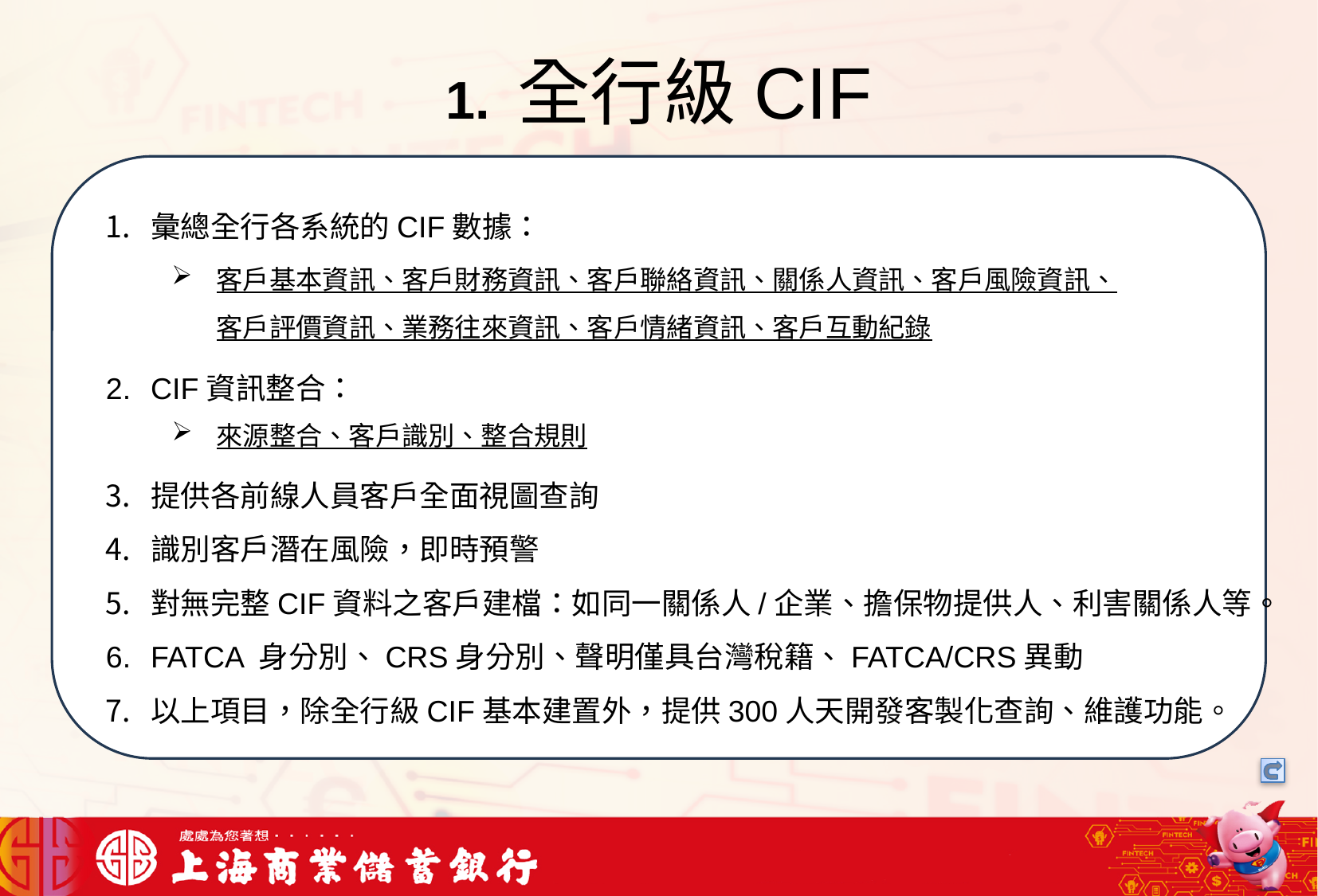

# 1. 全行級CIF
我們可以將信用卡相關資料存在一個檔案中，將這些檔案中的文字進行詞向量的轉換，把文字轉成數字向量存在向量資料庫中，透過檢索器在向量資料庫搜尋與用戶問題最接近的資訊，透過生成器，生成最合適的答案回覆用戶
彙總全行各系統的CIF數據：

CIF資訊整合：

提供各前線人員客戶全面視圖查詢
識別客戶潛在風險，即時預警
對無完整CIF資料之客戶建檔：如同一關係人/企業、擔保物提供人、利害關係人等。
FATCA 身分別、CRS身分別、聲明僅具台灣稅籍、FATCA/CRS異動
以上項目，除全行級CIF基本建置外，提供300人天開發客製化查詢、維護功能。
客戶基本資訊、客戶財務資訊、客戶聯絡資訊、關係人資訊、客戶風險資訊、客戶評價資訊、業務往來資訊、客戶情緒資訊、客戶互動紀錄
來源整合、客戶識別、整合規則